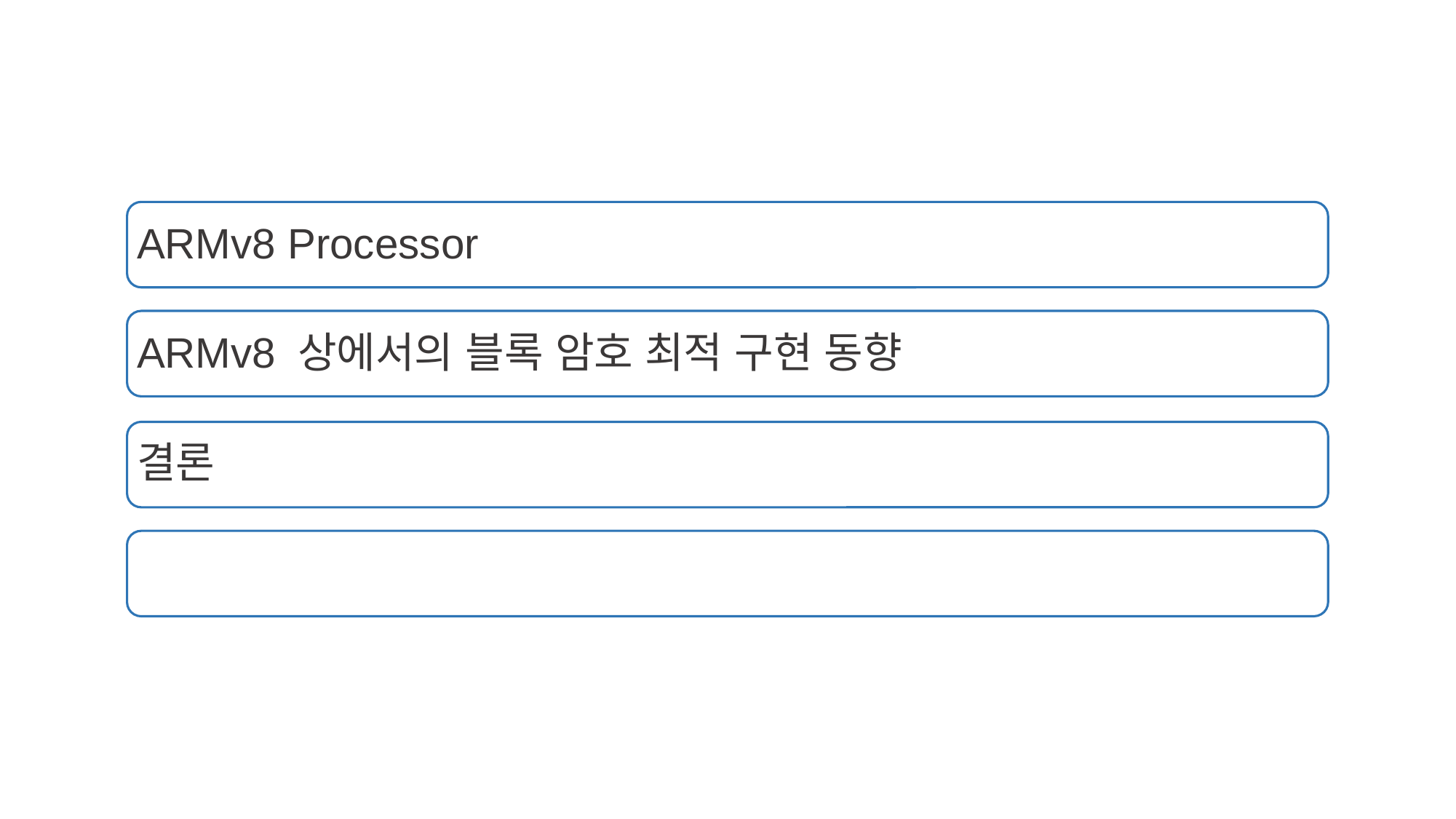

ARMv8 Processor
ARMv8 상에서의 블록 암호 최적 구현 동향
결론